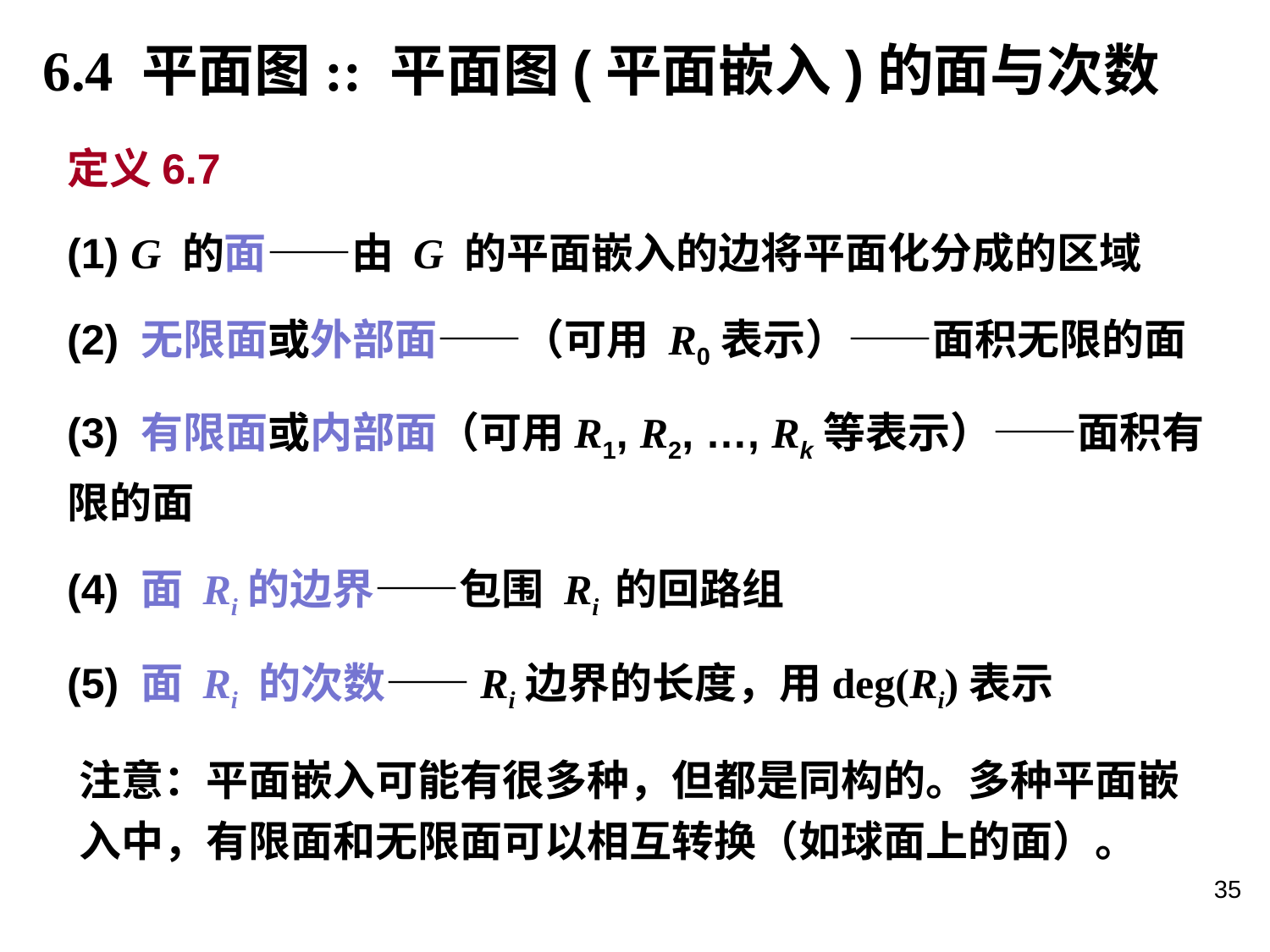

6.4 平面图:: 平面图(平面嵌入)的面与次数
定义6.7
(1) G 的面——由 G 的平面嵌入的边将平面化分成的区域
(2) 无限面或外部面——（可用 R0表示）——面积无限的面
(3) 有限面或内部面（可用R1, R2, …, Rk等表示）——面积有限的面
(4) 面 Ri的边界——包围 Ri 的回路组
(5) 面 Ri 的次数——Ri边界的长度，用deg(Ri)表示
注意：平面嵌入可能有很多种，但都是同构的。多种平面嵌入中，有限面和无限面可以相互转换（如球面上的面）。
35